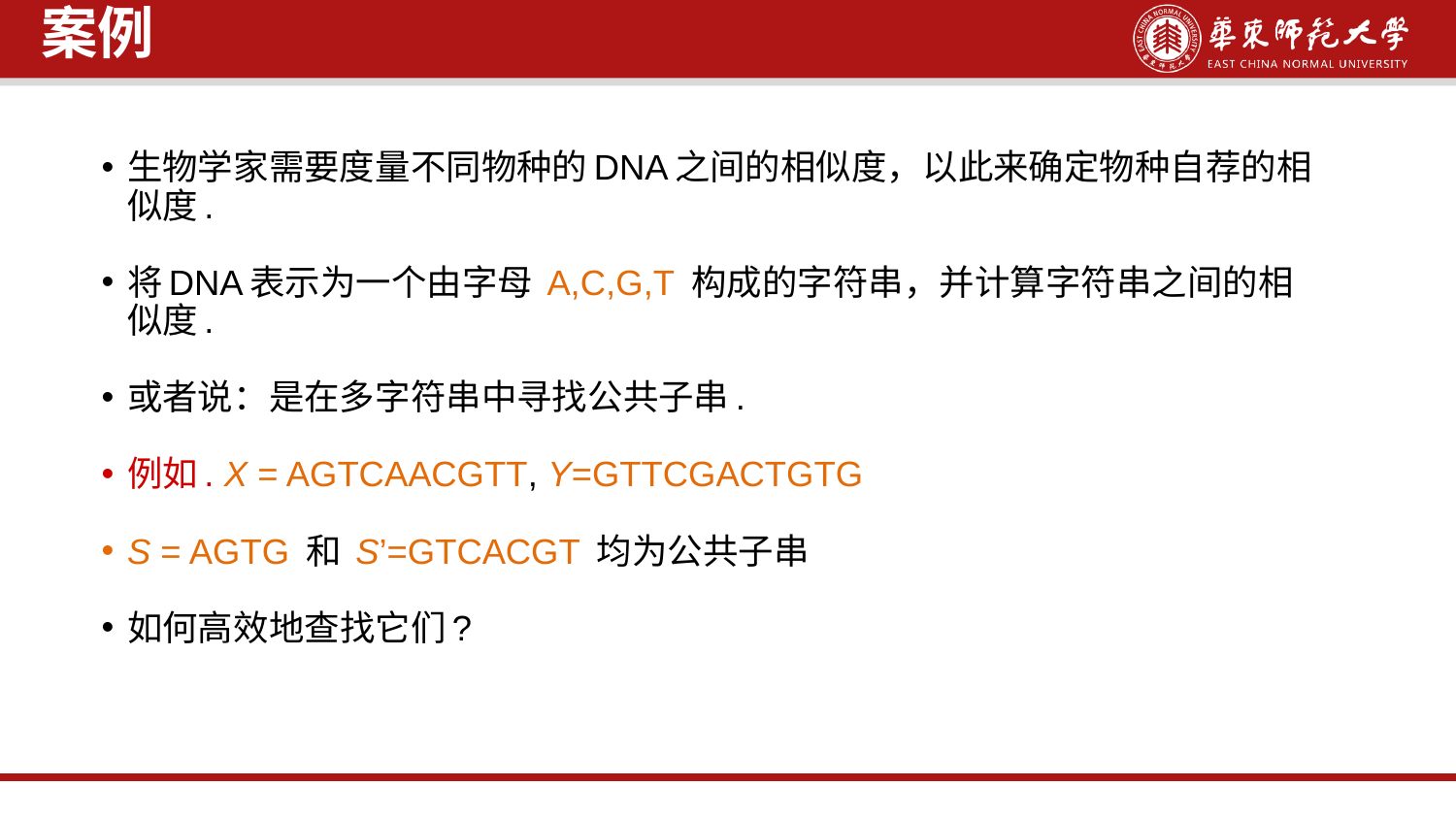

案例
生物学家需要度量不同物种的DNA之间的相似度，以此来确定物种自荐的相似度.

将DNA表示为一个由字母 A,C,G,T 构成的字符串，并计算字符串之间的相似度.

或者说：是在多字符串中寻找公共子串.

例如. X = AGTCAACGTT, Y=GTTCGACTGTG

S = AGTG 和 S’=GTCACGT 均为公共子串

如何高效地查找它们?